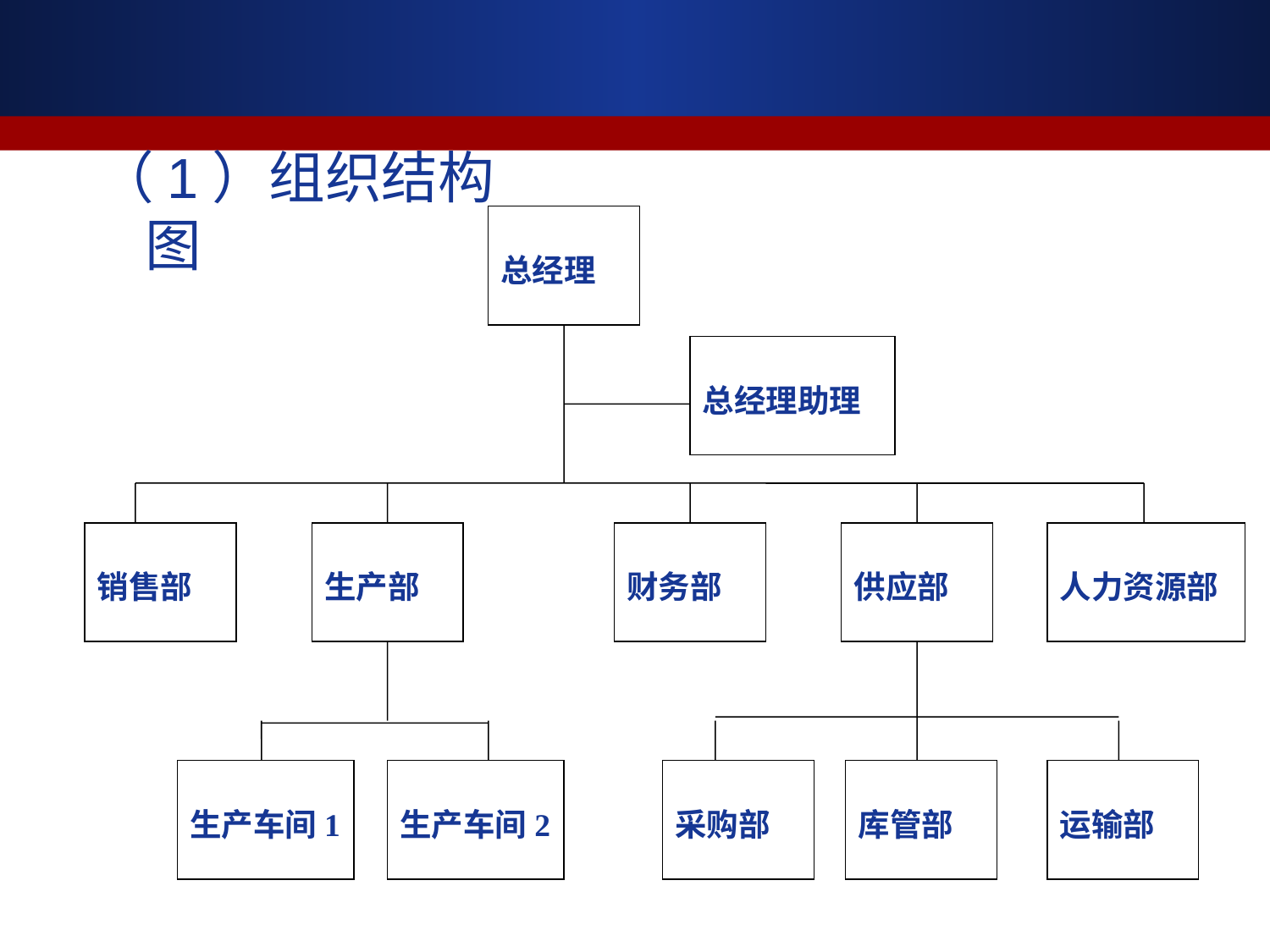

（1）组织结构图

总经理

总经理助理

销售部

生产部

财务部

供应部

人力资源部

生产车间1

生产车间2

采购部

库管部

运输部